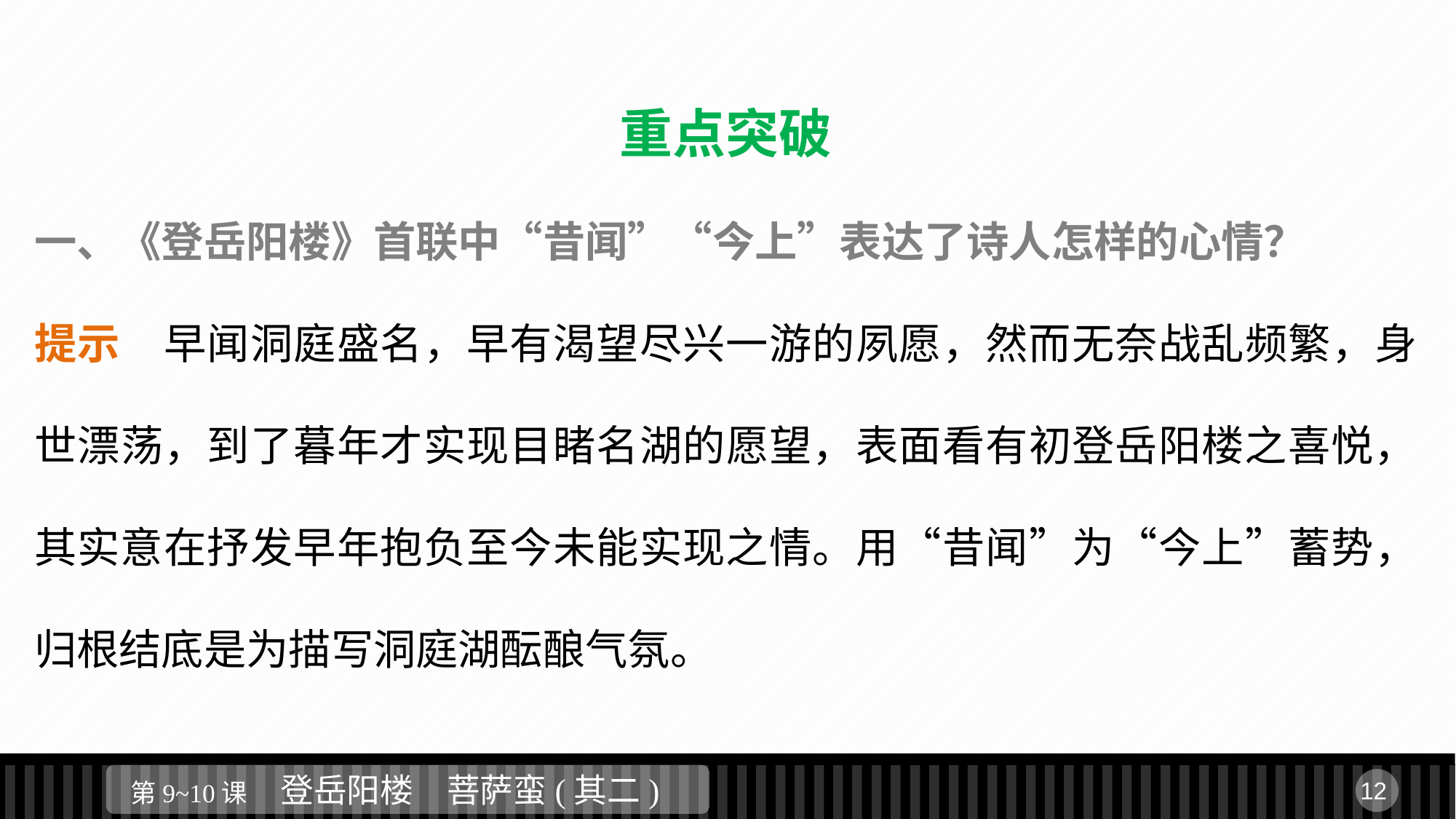

重点突破
一、《登岳阳楼》首联中“昔闻”“今上”表达了诗人怎样的心情？
提示　早闻洞庭盛名，早有渴望尽兴一游的夙愿，然而无奈战乱频繁，身世漂荡，到了暮年才实现目睹名湖的愿望，表面看有初登岳阳楼之喜悦，其实意在抒发早年抱负至今未能实现之情。用“昔闻”为“今上”蓄势，归根结底是为描写洞庭湖酝酿气氛。